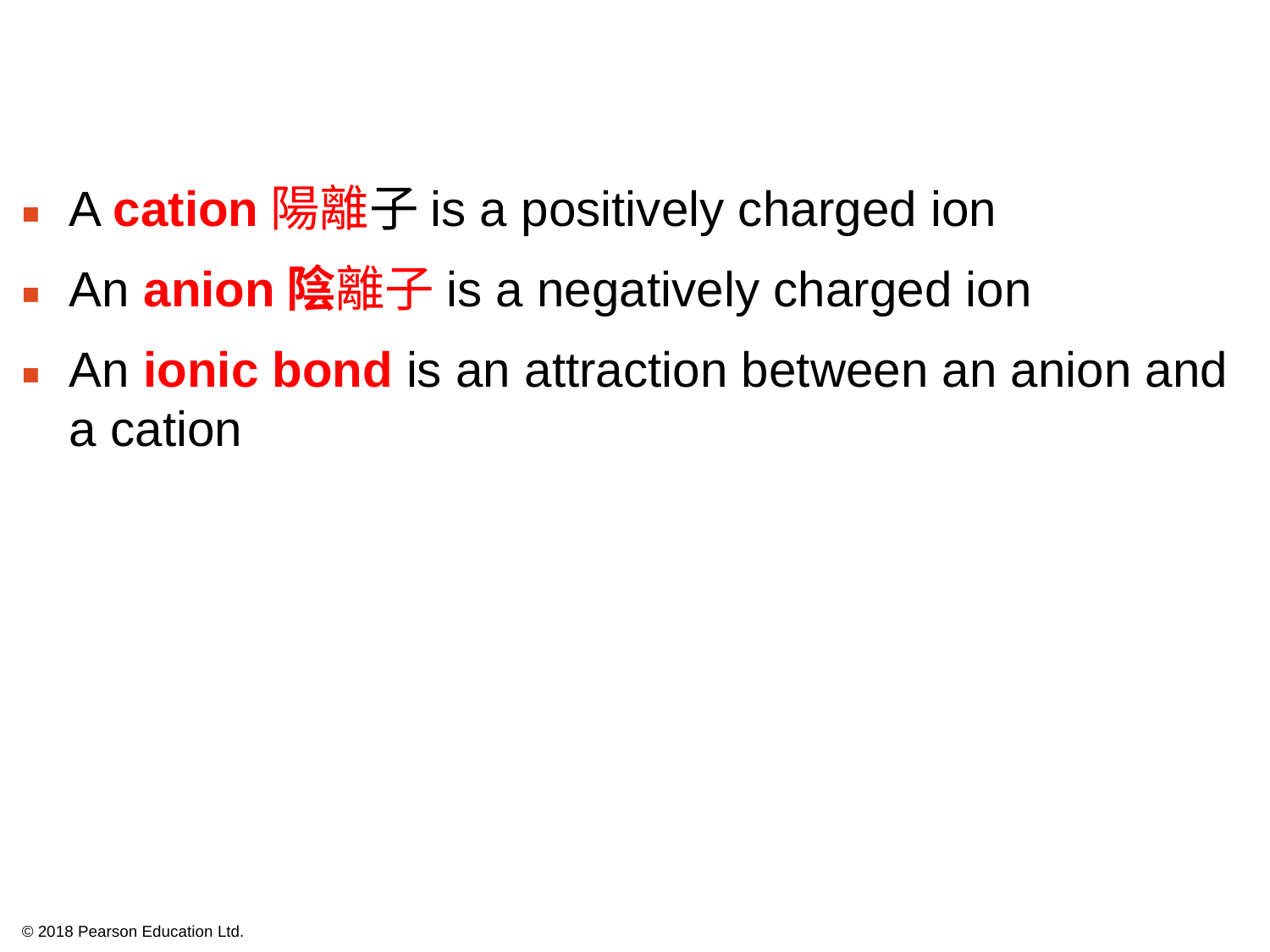

A cation陽離子is a positively charged ion
An anion陰離子is a negatively charged ion
An ionic bond is an attraction between an anion and a cation
© 2018 Pearson Education Ltd.